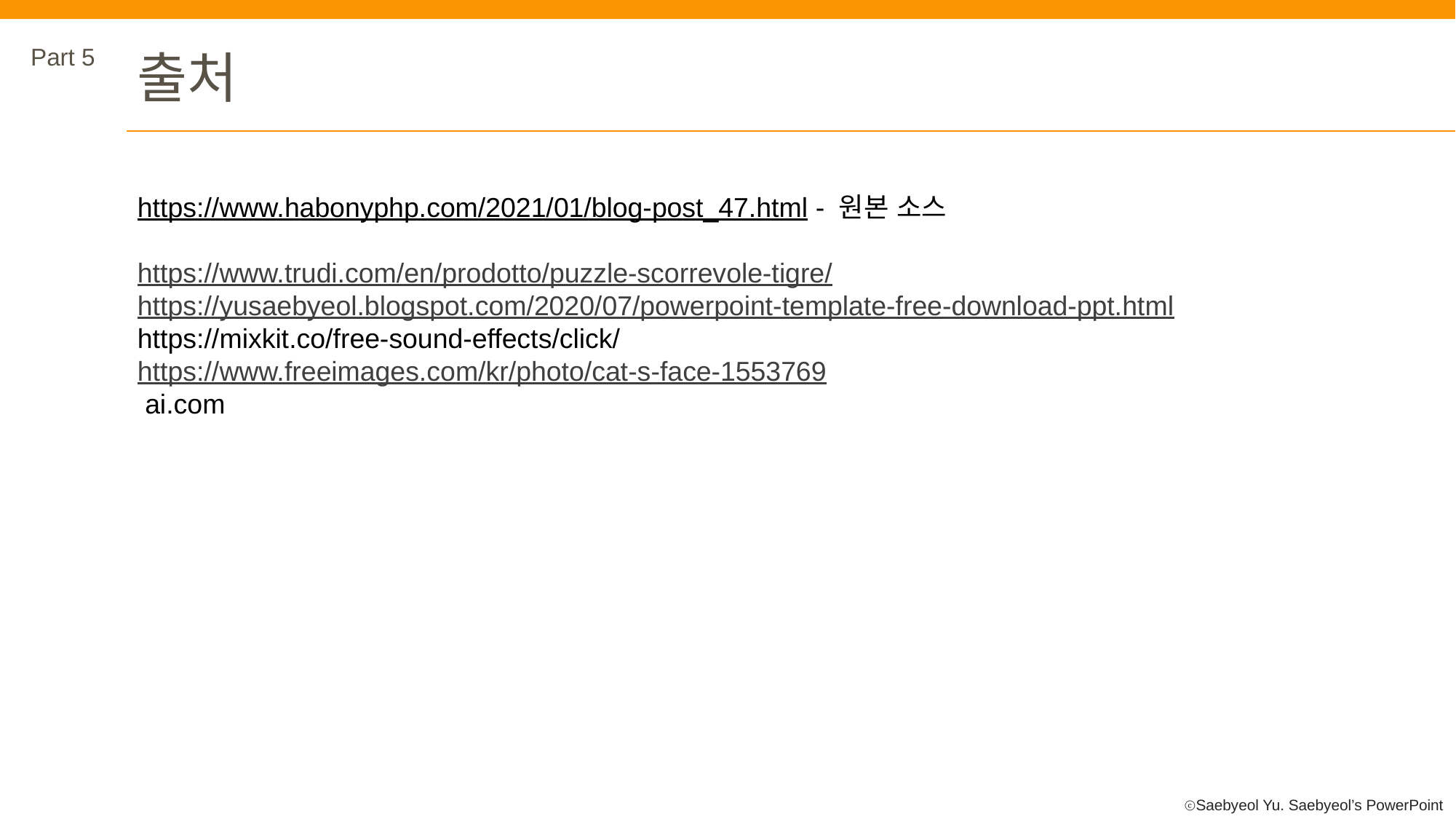

Part 5
출처
https://www.habonyphp.com/2021/01/blog-post_47.html - 원본 소스

https://www.trudi.com/en/prodotto/puzzle-scorrevole-tigre/
https://yusaebyeol.blogspot.com/2020/07/powerpoint-template-free-download-ppt.html
https://mixkit.co/free-sound-effects/click/
https://www.freeimages.com/kr/photo/cat-s-face-1553769
 ai.com